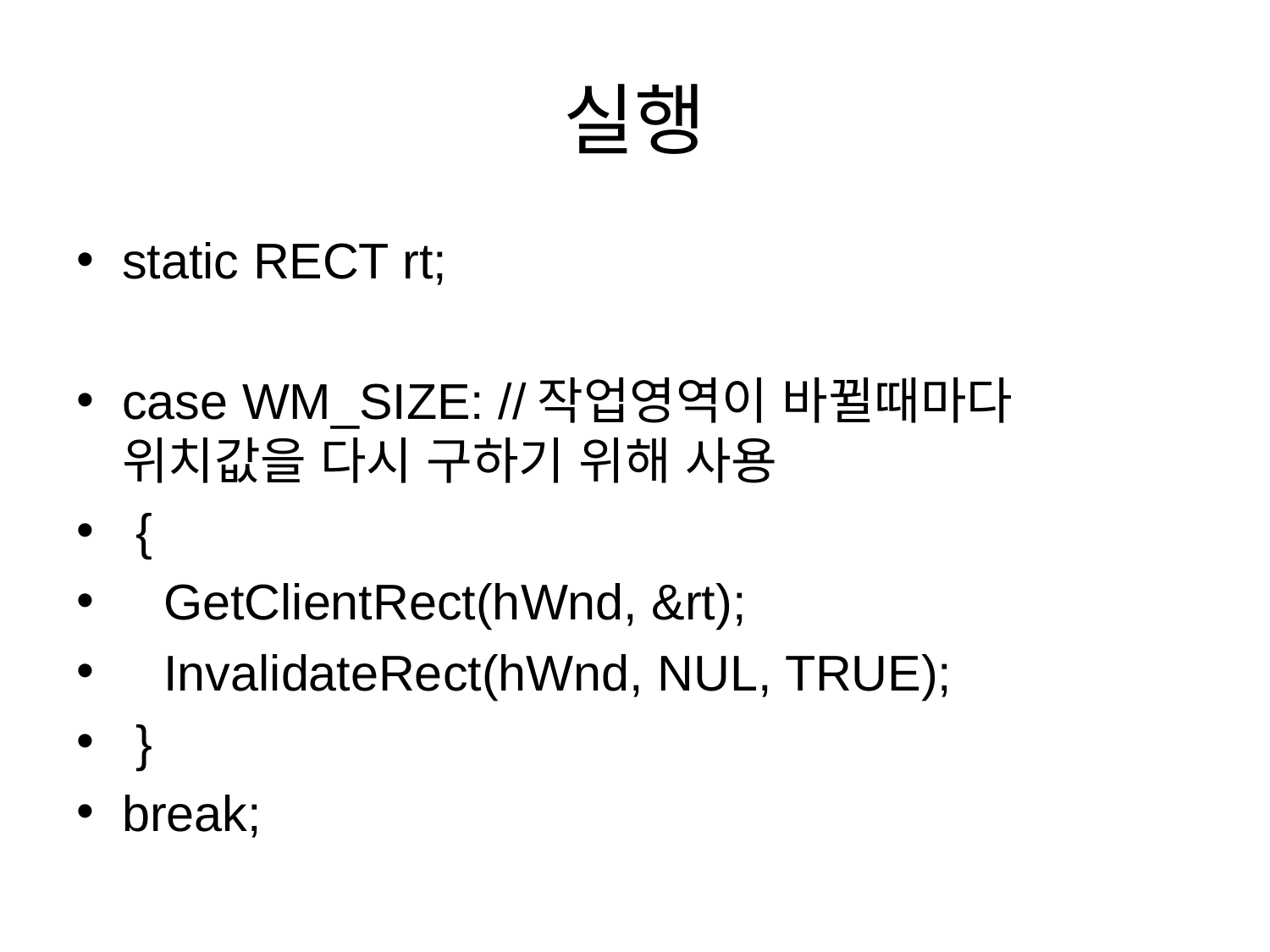

# 실행
static RECT rt;

case WM_SIZE: //작업영역이 바뀔때마다 위치값을 다시 구하기 위해 사용
 {
   GetClientRect(hWnd, &rt);
   InvalidateRect(hWnd, NUL, TRUE);
 }
break;